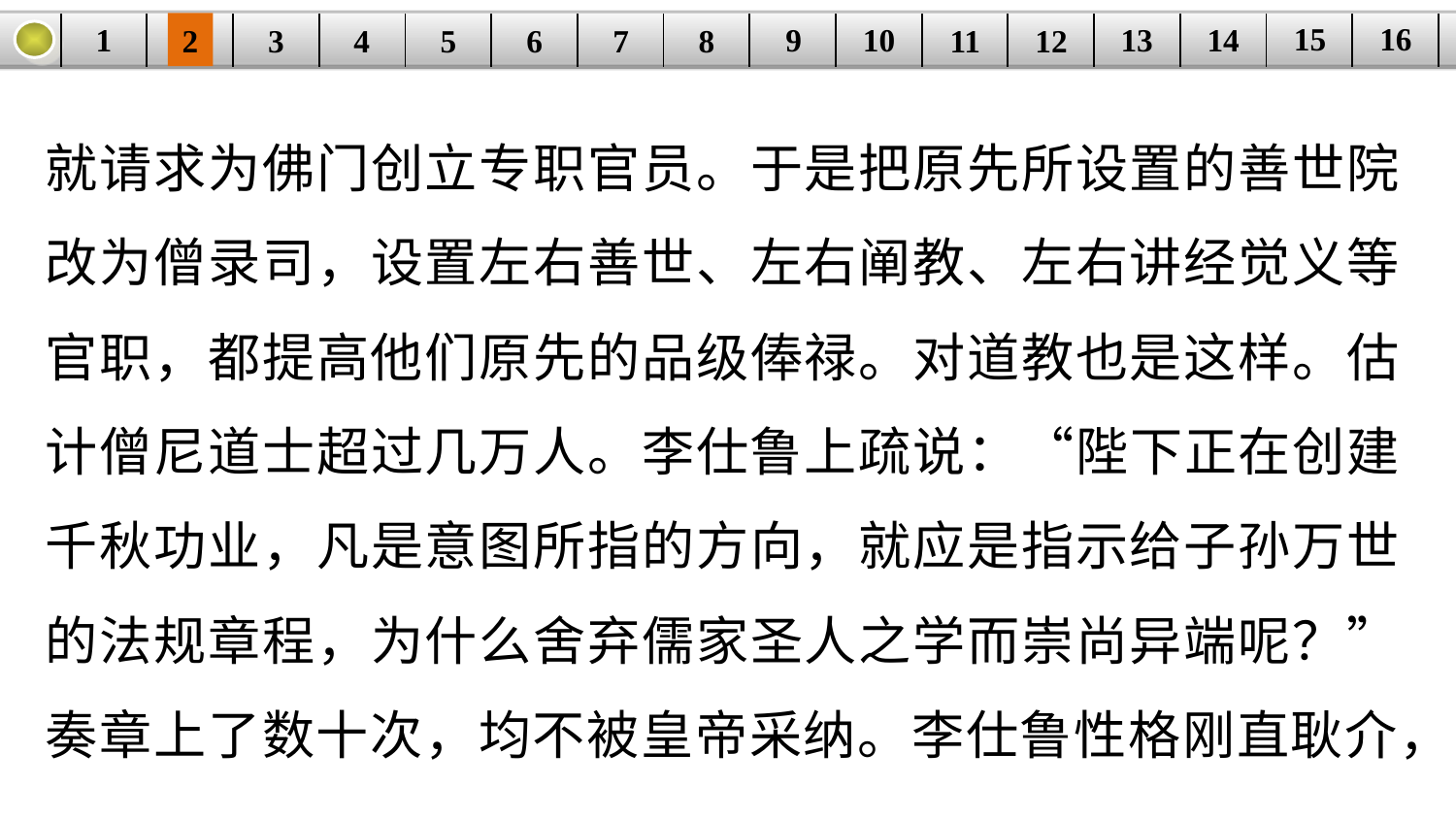

16

15
14
9
10
1
13
3
4
5
6
8
11
2
12
|  |  |  |  |  |  |  |  |  |  |  |  |  |  |  |  |
| --- | --- | --- | --- | --- | --- | --- | --- | --- | --- | --- | --- | --- | --- | --- | --- |
7

就请求为佛门创立专职官员。于是把原先所设置的善世院改为僧录司，设置左右善世、左右阐教、左右讲经觉义等官职，都提高他们原先的品级俸禄。对道教也是这样。估计僧尼道士超过几万人。李仕鲁上疏说：“陛下正在创建千秋功业，凡是意图所指的方向，就应是指示给子孙万世的法规章程，为什么舍弃儒家圣人之学而崇尚异端呢？”奏章上了数十次，均不被皇帝采纳。李仕鲁性格刚直耿介，